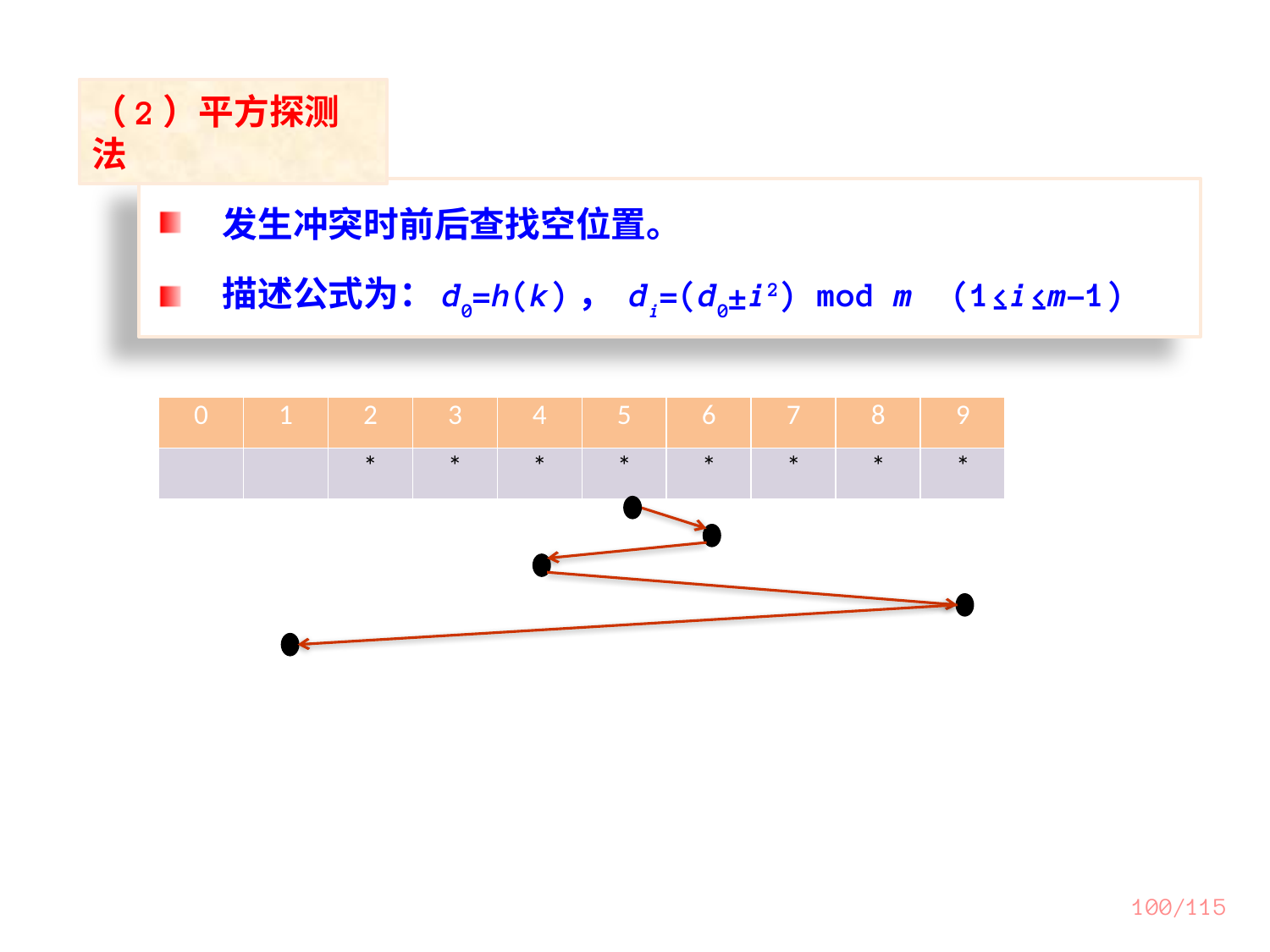

（2）平方探测法
发生冲突时前后查找空位置。
描述公式为：d0=h(k)， di=(d0±i2) mod m  (1≤i≤m-1)
| 0 | 1 | 2 | 3 | 4 | 5 | 6 | 7 | 8 | 9 |
| --- | --- | --- | --- | --- | --- | --- | --- | --- | --- |
|  |  | \* | \* | \* | \* | \* | \* | \* | \* |

100/115